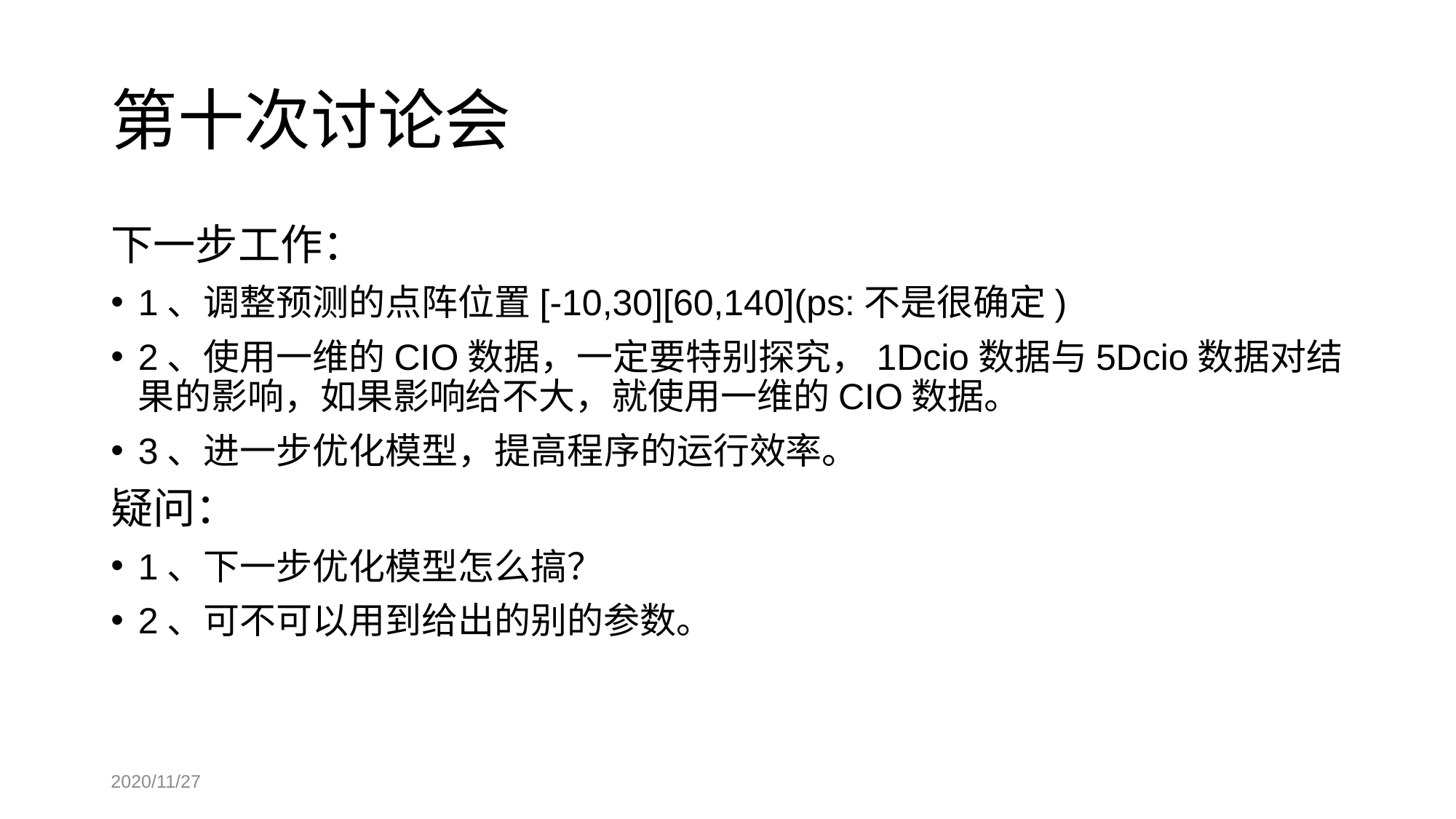

# 第十次讨论会
下一步工作：
1、调整预测的点阵位置[-10,30][60,140](ps:不是很确定)
2、使用一维的CIO数据，一定要特别探究，1Dcio数据与5Dcio数据对结果的影响，如果影响给不大，就使用一维的CIO数据。
3、进一步优化模型，提高程序的运行效率。
疑问：
1、下一步优化模型怎么搞？
2、可不可以用到给出的别的参数。
2020/11/27